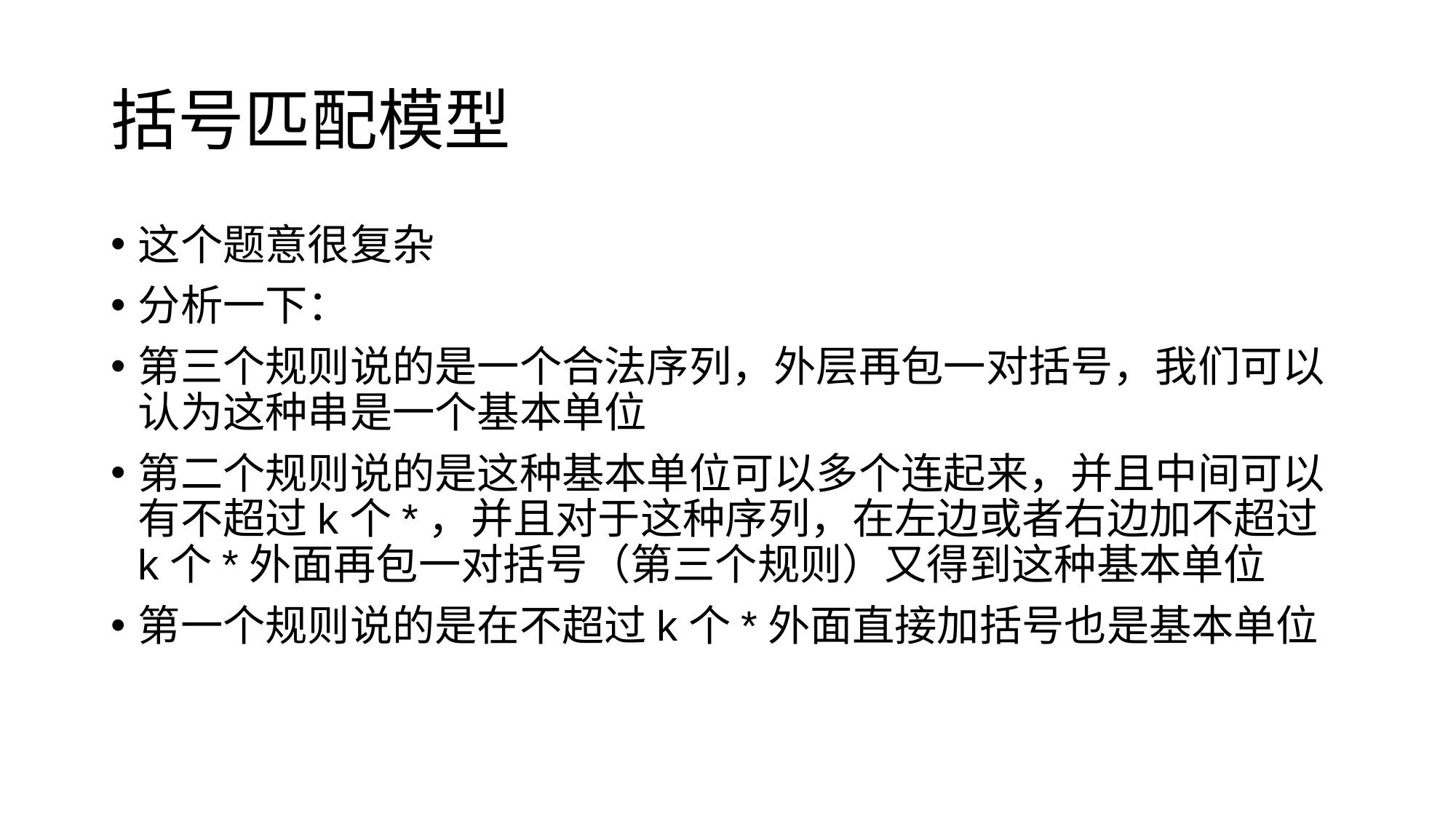

# 括号匹配模型
这个题意很复杂
分析一下：
第三个规则说的是一个合法序列，外层再包一对括号，我们可以认为这种串是一个基本单位
第二个规则说的是这种基本单位可以多个连起来，并且中间可以有不超过k个*，并且对于这种序列，在左边或者右边加不超过k个*外面再包一对括号（第三个规则）又得到这种基本单位
第一个规则说的是在不超过k个*外面直接加括号也是基本单位